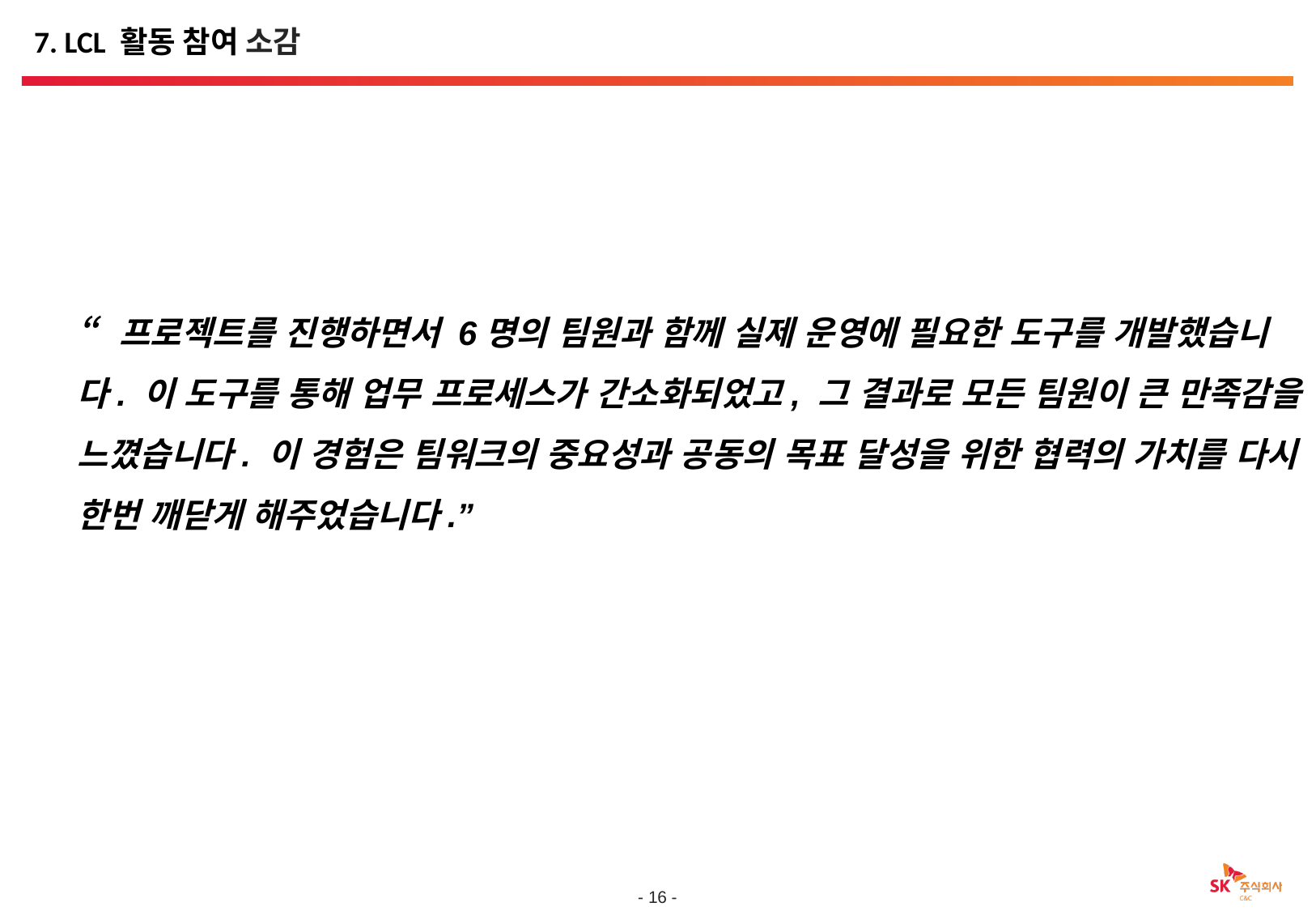

# 7. LCL 활동 참여 소감

“프로젝트를 진행하면서 6명의 팀원과 함께 실제 운영에 필요한 도구를 개발했습니다. 이 도구를 통해 업무 프로세스가 간소화되었고, 그 결과로 모든 팀원이 큰 만족감을 느꼈습니다. 이 경험은 팀워크의 중요성과 공동의 목표 달성을 위한 협력의 가치를 다시 한번 깨닫게 해주었습니다.”